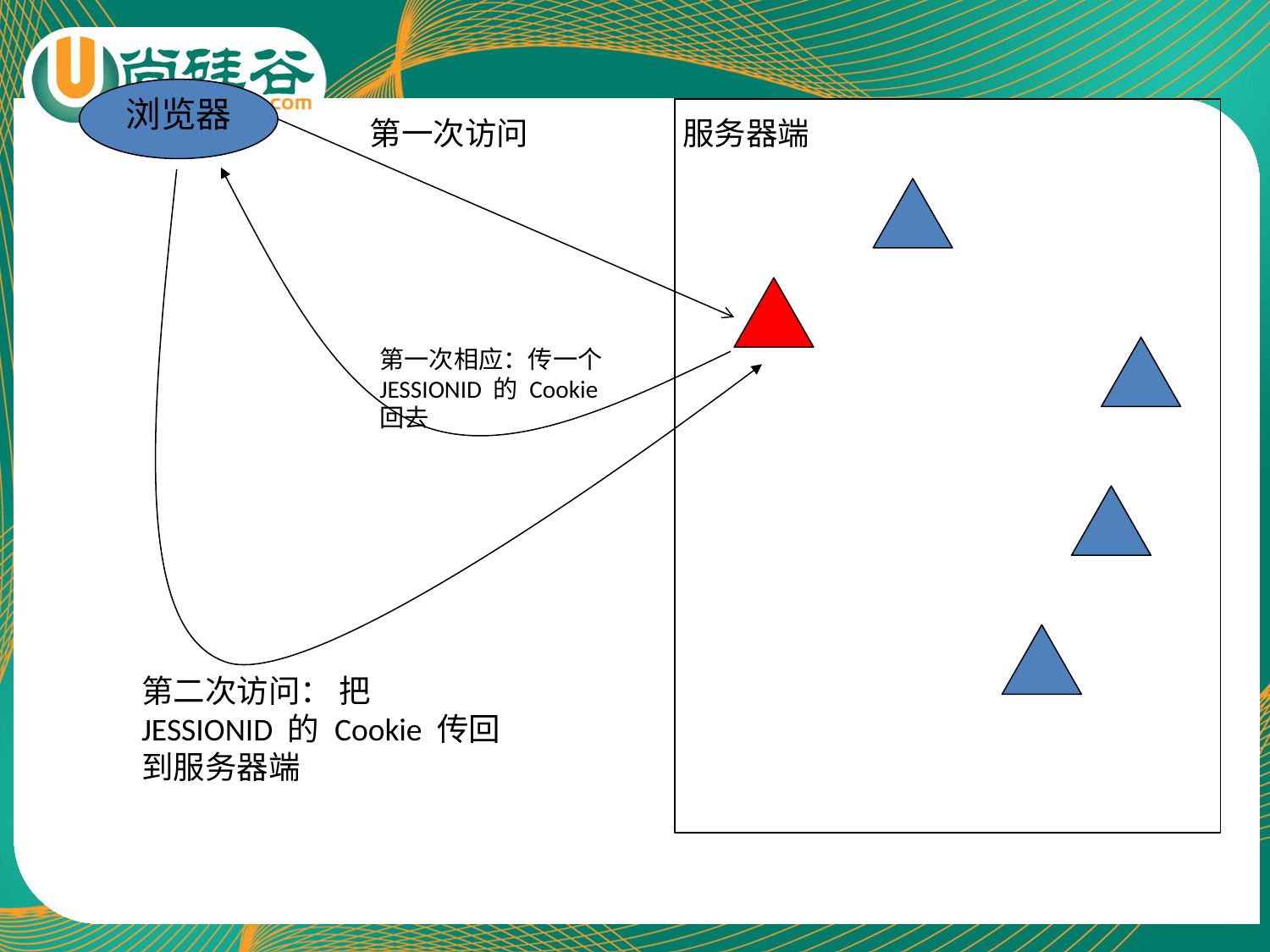

浏览器

第一次访问
服务器端

第一次相应：传一个 JESSIONID 的 Cookie 回去

第二次访问： 把 JESSIONID 的 Cookie 传回到服务器端